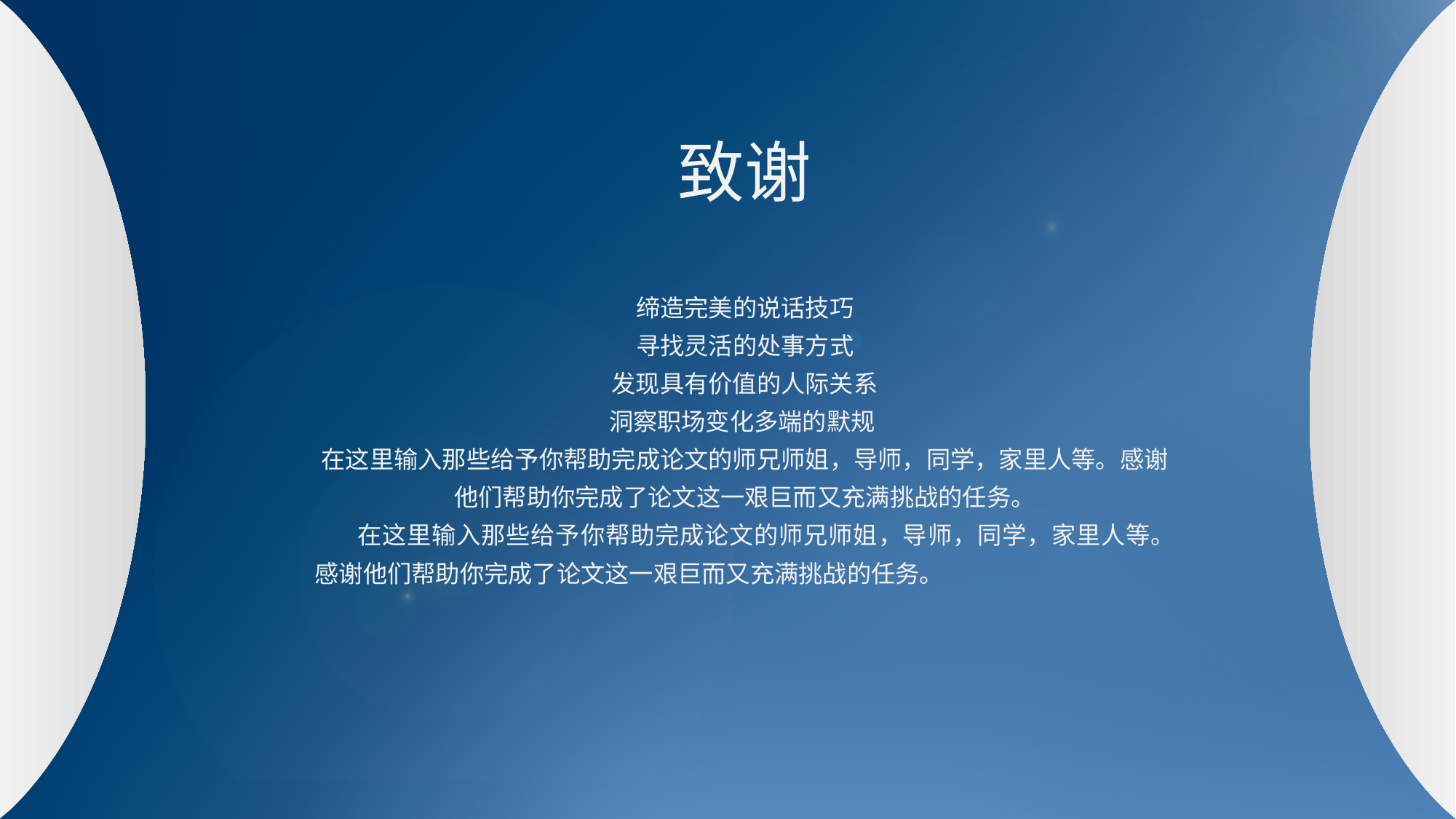

致谢
缔造完美的说话技巧
寻找灵活的处事方式
发现具有价值的人际关系
洞察职场变化多端的默规
在这里输入那些给予你帮助完成论文的师兄师姐，导师，同学，家里人等。感谢他们帮助你完成了论文这一艰巨而又充满挑战的任务。
      在这里输入那些给予你帮助完成论文的师兄师姐，导师，同学，家里人等。感谢他们帮助你完成了论文这一艰巨而又充满挑战的任务。